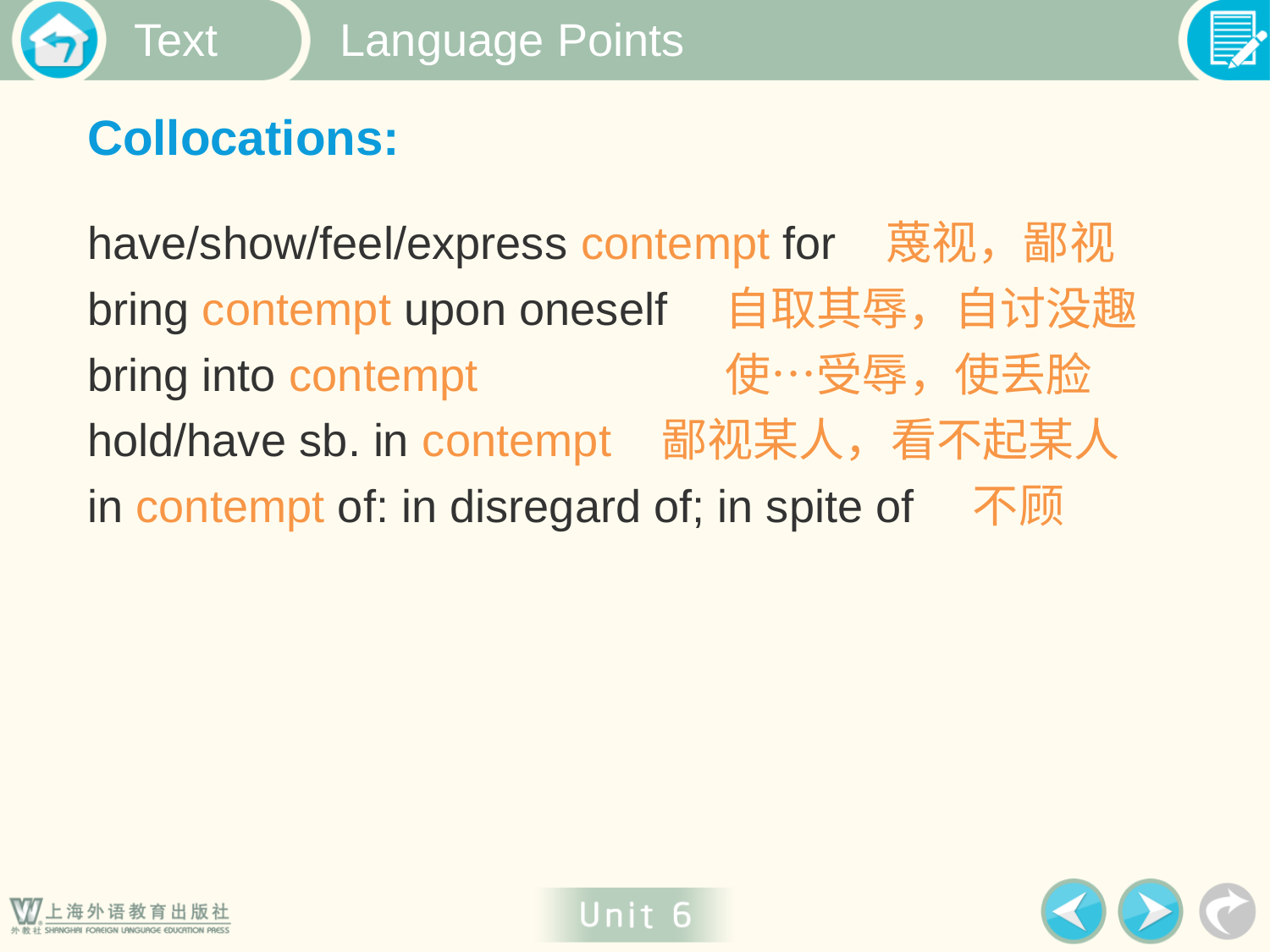

Language Points
Collocations:
have/show/feel/express contempt for
bring contempt upon oneself
bring into contempt
hold/have sb. in contempt
in contempt of: in disregard of; in spite of
蔑视，鄙视
自取其辱，自讨没趣
使…受辱，使丢脸
鄙视某人，看不起某人
不顾